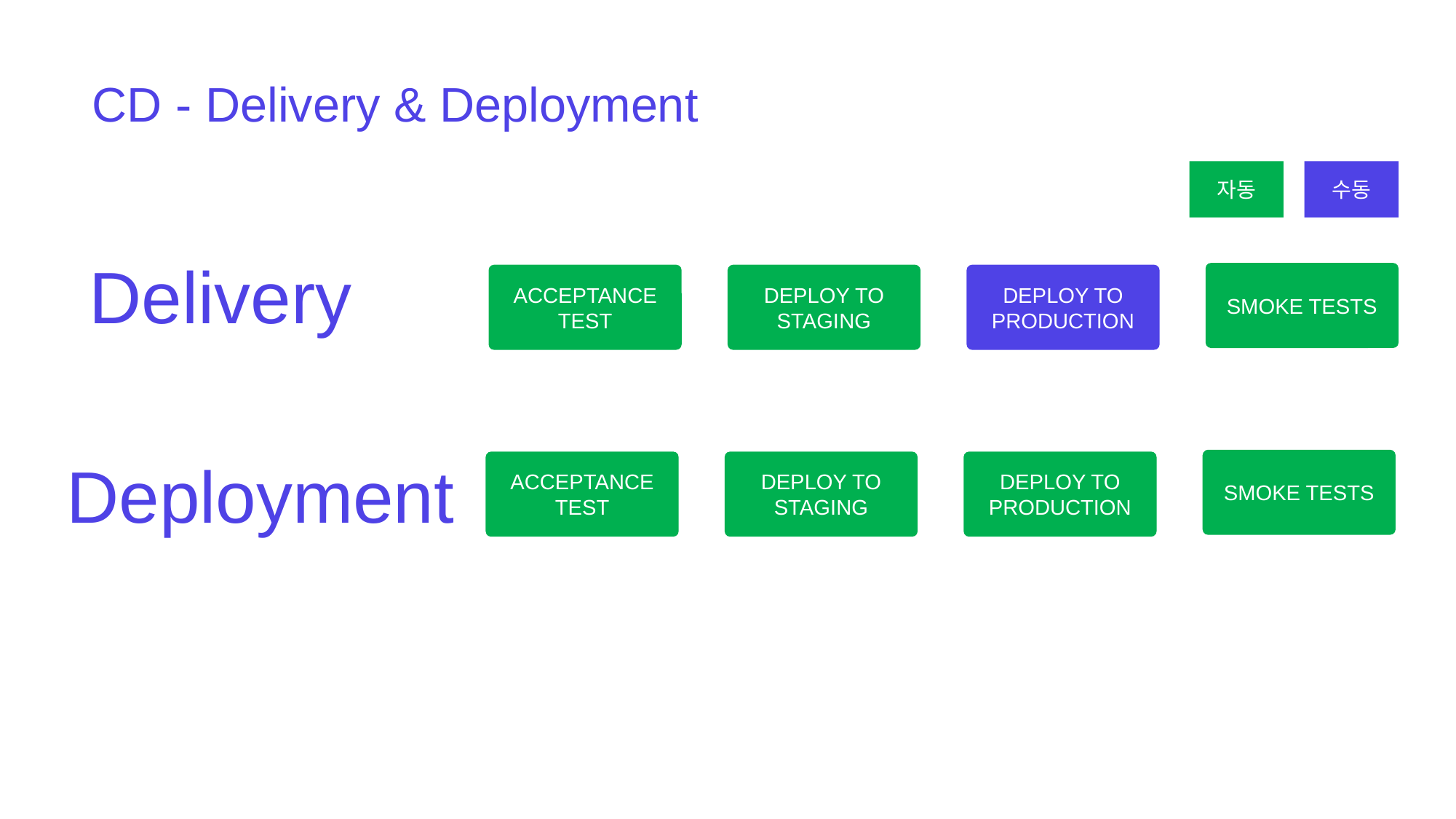

CD - Delivery & Deployment
자동
수동
Delivery
SMOKE TESTS
DEPLOY TO
PRODUCTION
ACCEPTANCE
TEST
DEPLOY TO
STAGING
Deployment
SMOKE TESTS
DEPLOY TO
PRODUCTION
ACCEPTANCE
TEST
DEPLOY TO
STAGING